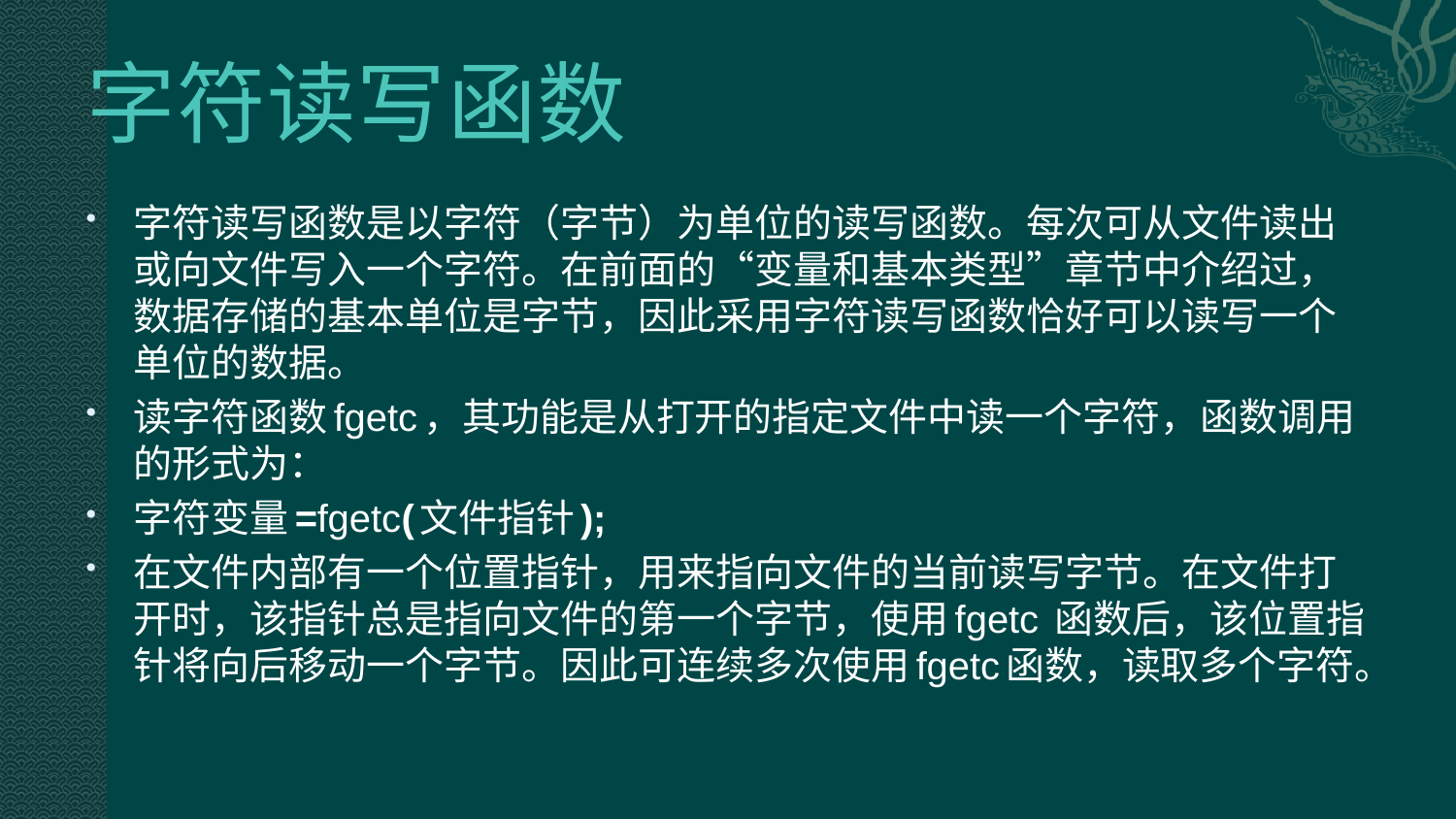

# 字符读写函数
字符读写函数是以字符（字节）为单位的读写函数。每次可从文件读出或向文件写入一个字符。在前面的“变量和基本类型”章节中介绍过，数据存储的基本单位是字节，因此采用字符读写函数恰好可以读写一个单位的数据。
读字符函数fgetc，其功能是从打开的指定文件中读一个字符，函数调用的形式为：
字符变量=fgetc(文件指针);
在文件内部有一个位置指针，用来指向文件的当前读写字节。在文件打开时，该指针总是指向文件的第一个字节，使用fgetc 函数后，该位置指针将向后移动一个字节。因此可连续多次使用fgetc函数，读取多个字符。